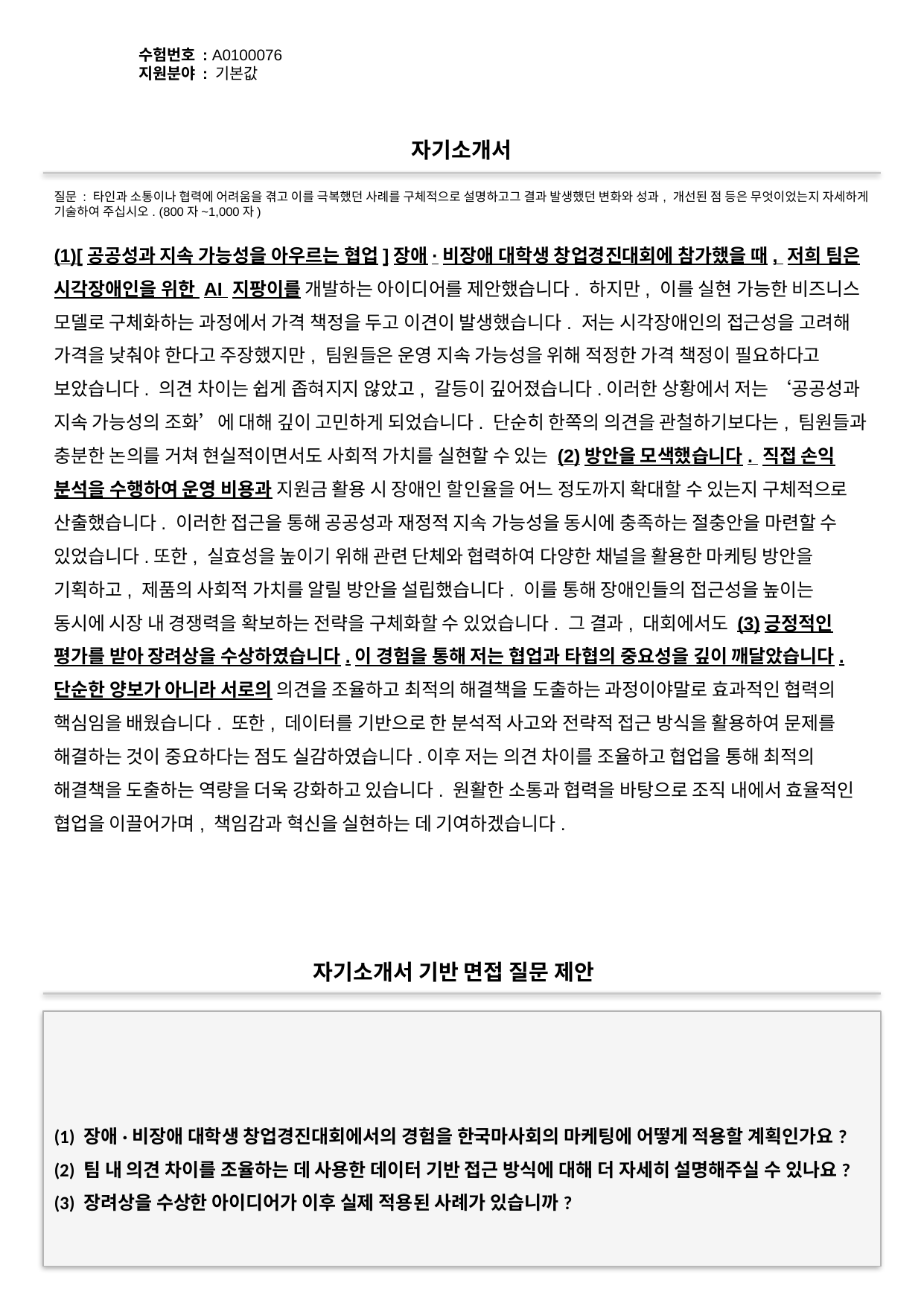

수험번호 : A0100076
지원분야 : 기본값
#

자기소개서

질문 : 타인과 소통이나 협력에 어려움을 겪고 이를 극복했던 사례를 구체적으로 설명하고그 결과 발생했던 변화와 성과, 개선된 점 등은 무엇이었는지 자세하게 기술하여 주십시오. (800자~1,000자)

(1)[공공성과 지속 가능성을 아우르는 협업]장애·비장애 대학생 창업경진대회에 참가했을 때, 저희 팀은 시각장애인을 위한 AI 지팡이를 개발하는 아이디어를 제안했습니다. 하지만, 이를 실현 가능한 비즈니스 모델로 구체화하는 과정에서 가격 책정을 두고 이견이 발생했습니다. 저는 시각장애인의 접근성을 고려해 가격을 낮춰야 한다고 주장했지만, 팀원들은 운영 지속 가능성을 위해 적정한 가격 책정이 필요하다고 보았습니다. 의견 차이는 쉽게 좁혀지지 않았고, 갈등이 깊어졌습니다.이러한 상황에서 저는 ‘공공성과 지속 가능성의 조화’에 대해 깊이 고민하게 되었습니다. 단순히 한쪽의 의견을 관철하기보다는, 팀원들과 충분한 논의를 거쳐 현실적이면서도 사회적 가치를 실현할 수 있는 (2)방안을 모색했습니다. 직접 손익 분석을 수행하여 운영 비용과 지원금 활용 시 장애인 할인율을 어느 정도까지 확대할 수 있는지 구체적으로 산출했습니다. 이러한 접근을 통해 공공성과 재정적 지속 가능성을 동시에 충족하는 절충안을 마련할 수 있었습니다.또한, 실효성을 높이기 위해 관련 단체와 협력하여 다양한 채널을 활용한 마케팅 방안을 기획하고, 제품의 사회적 가치를 알릴 방안을 설립했습니다. 이를 통해 장애인들의 접근성을 높이는 동시에 시장 내 경쟁력을 확보하는 전략을 구체화할 수 있었습니다. 그 결과, 대회에서도 (3)긍정적인 평가를 받아 장려상을 수상하였습니다.이 경험을 통해 저는 협업과 타협의 중요성을 깊이 깨달았습니다. 단순한 양보가 아니라 서로의 의견을 조율하고 최적의 해결책을 도출하는 과정이야말로 효과적인 협력의 핵심임을 배웠습니다. 또한, 데이터를 기반으로 한 분석적 사고와 전략적 접근 방식을 활용하여 문제를 해결하는 것이 중요하다는 점도 실감하였습니다.이후 저는 의견 차이를 조율하고 협업을 통해 최적의 해결책을 도출하는 역량을 더욱 강화하고 있습니다. 원활한 소통과 협력을 바탕으로 조직 내에서 효율적인 협업을 이끌어가며, 책임감과 혁신을 실현하는 데 기여하겠습니다.

자기소개서 기반 면접 질문 제안

(1) 장애·비장애 대학생 창업경진대회에서의 경험을 한국마사회의 마케팅에 어떻게 적용할 계획인가요?
(2) 팀 내 의견 차이를 조율하는 데 사용한 데이터 기반 접근 방식에 대해 더 자세히 설명해주실 수 있나요?
(3) 장려상을 수상한 아이디어가 이후 실제 적용된 사례가 있습니까?